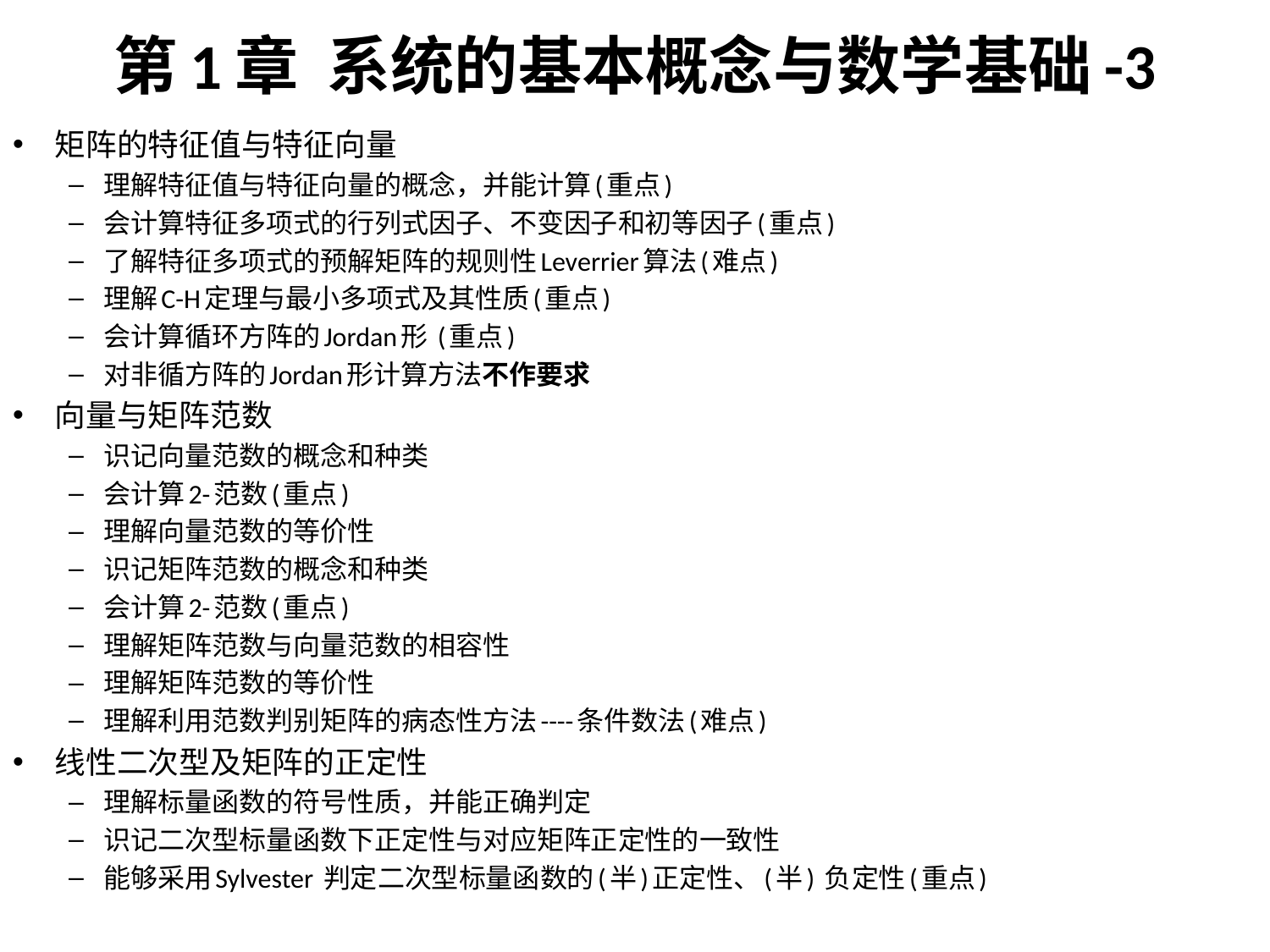

# 第1章  系统的基本概念与数学基础-3
矩阵的特征值与特征向量
理解特征值与特征向量的概念，并能计算(重点)
会计算特征多项式的行列式因子、不变因子和初等因子(重点)
了解特征多项式的预解矩阵的规则性Leverrier算法(难点)
理解C-H定理与最小多项式及其性质(重点)
会计算循环方阵的Jordan形 (重点)
对非循方阵的Jordan形计算方法不作要求
向量与矩阵范数
识记向量范数的概念和种类
会计算2-范数(重点)
理解向量范数的等价性
识记矩阵范数的概念和种类
会计算2-范数(重点)
理解矩阵范数与向量范数的相容性
理解矩阵范数的等价性
理解利用范数判别矩阵的病态性方法----条件数法(难点)
线性二次型及矩阵的正定性
理解标量函数的符号性质，并能正确判定
识记二次型标量函数下正定性与对应矩阵正定性的一致性
能够采用Sylvester 判定二次型标量函数的(半)正定性、(半) 负定性(重点)